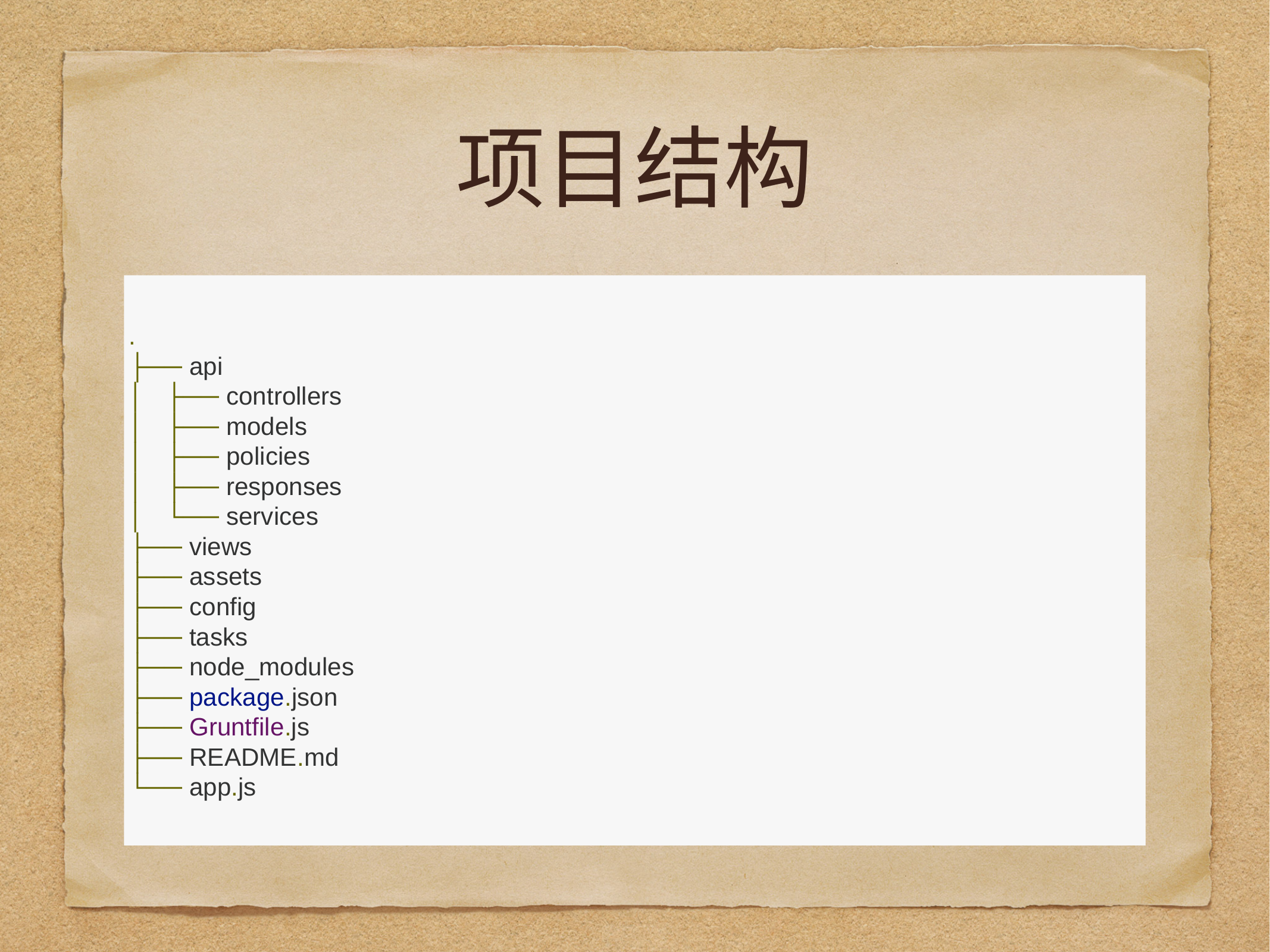

# 项目结构
.
├── api
│   ├── controllers
│   ├── models
│   ├── policies
│   ├── responses
│   └── services
├── views
├── assets
├── config
├── tasks
├── node_modules
├── package.json
├── Gruntfile.js
├── README.md
└── app.js